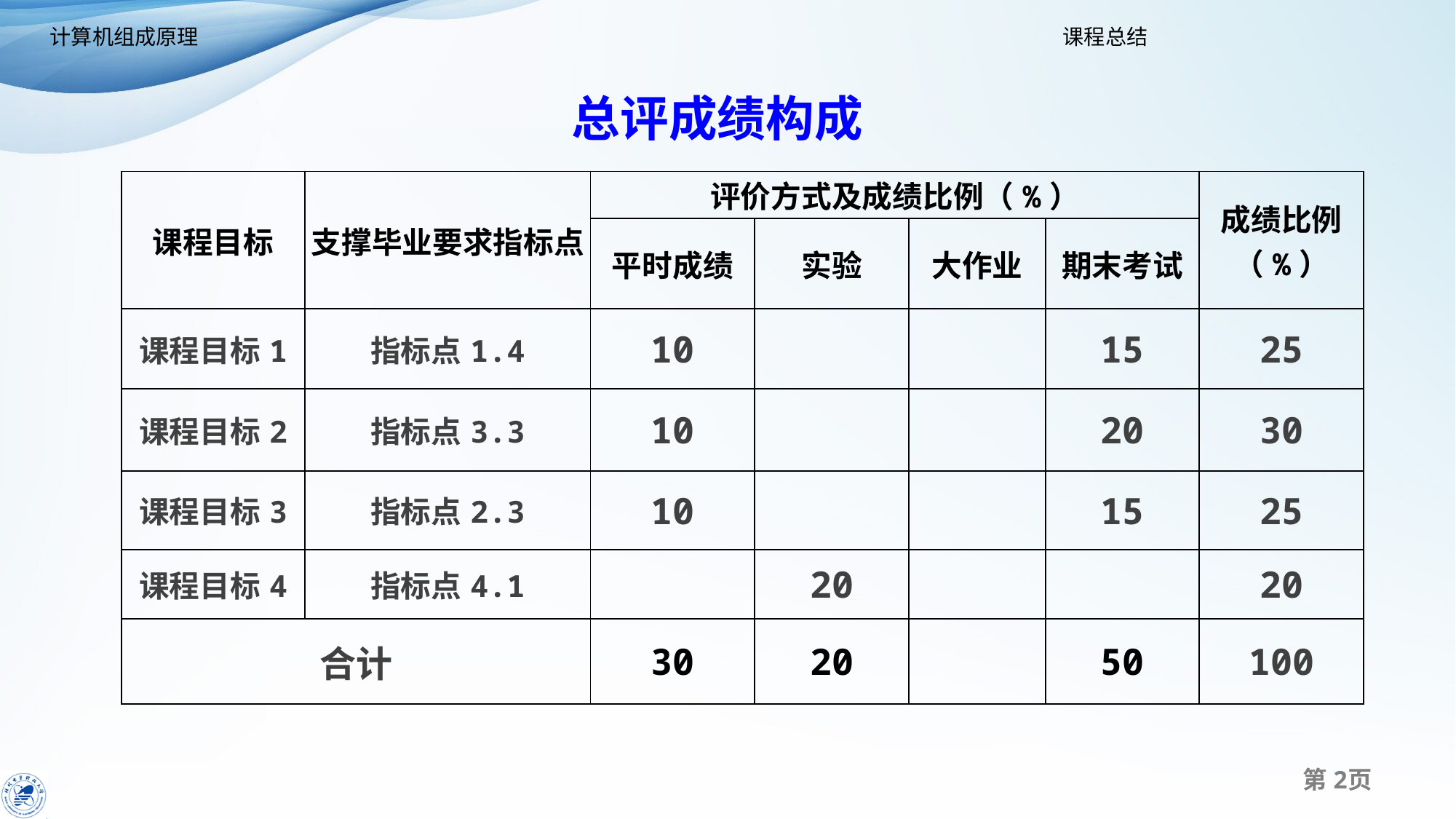

总评成绩构成
| 课程目标 | 支撑毕业要求指标点 | 评价方式及成绩比例（%） |  |  |  | 成绩比例（%） |
| --- | --- | --- | --- | --- | --- | --- |
|  |  | 平时成绩 | 实验 | 大作业 | 期末考试 |  |
| 课程目标1 | 指标点1.4 | 10 |  |  | 15 | 25 |
| 课程目标2 | 指标点3.3 | 10 |  |  | 20 | 30 |
| 课程目标3 | 指标点2.3 | 10 |  |  | 15 | 25 |
| 课程目标4 | 指标点4.1 |  | 20 |  |  | 20 |
| 合计 |  | 30 | 20 |  | 50 | 100 |